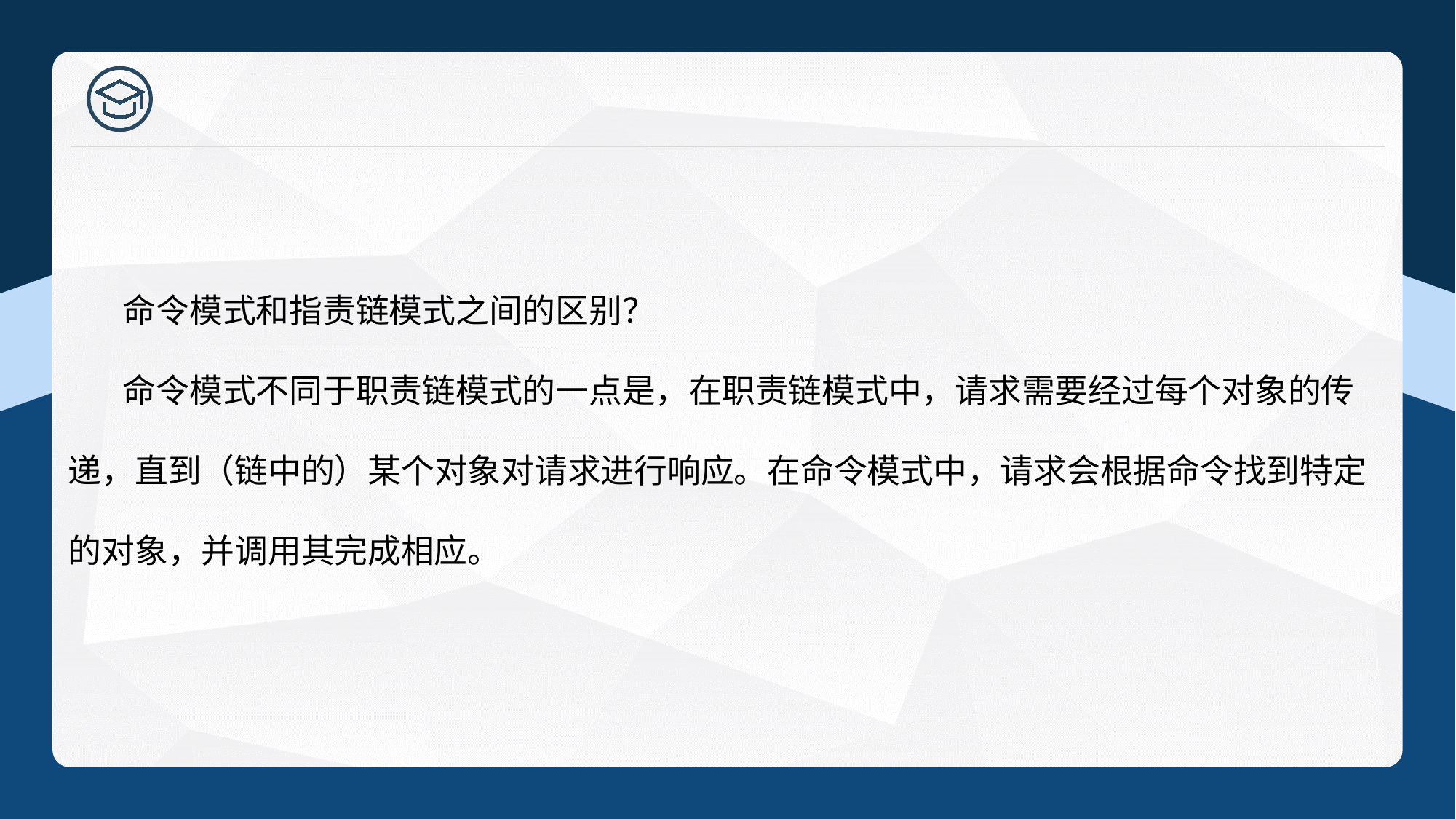

命令模式和指责链模式之间的区别？
命令模式不同于职责链模式的一点是，在职责链模式中，请求需要经过每个对象的传递，直到（链中的）某个对象对请求进行响应。在命令模式中，请求会根据命令找到特定的对象，并调用其完成相应。

子煜